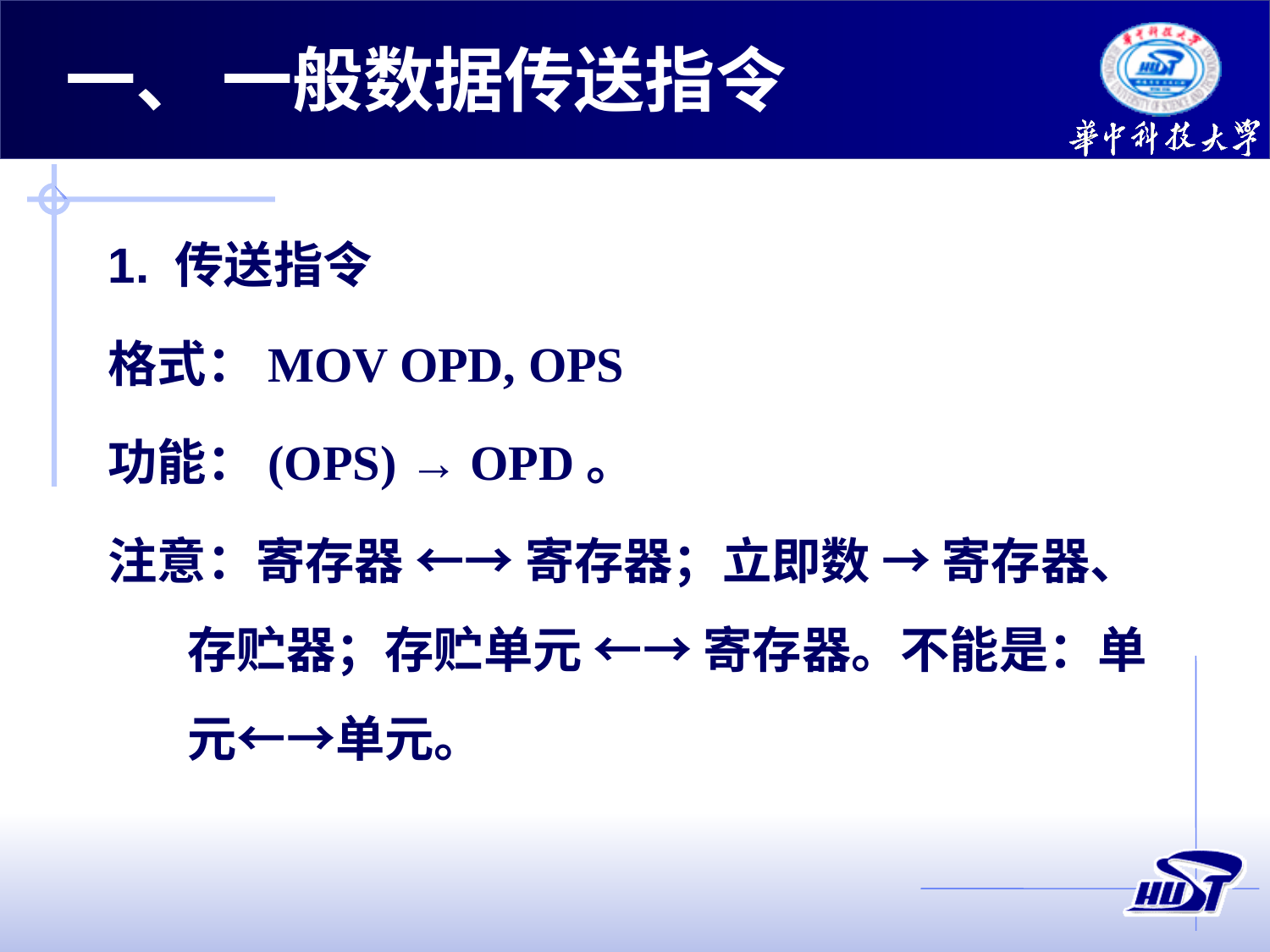

# 一、 一般数据传送指令
1. 传送指令
格式：MOV OPD, OPS
功能：(OPS) → OPD。
注意：寄存器 ←→ 寄存器；立即数 → 寄存器、存贮器；存贮单元 ←→ 寄存器。不能是：单元←→单元。